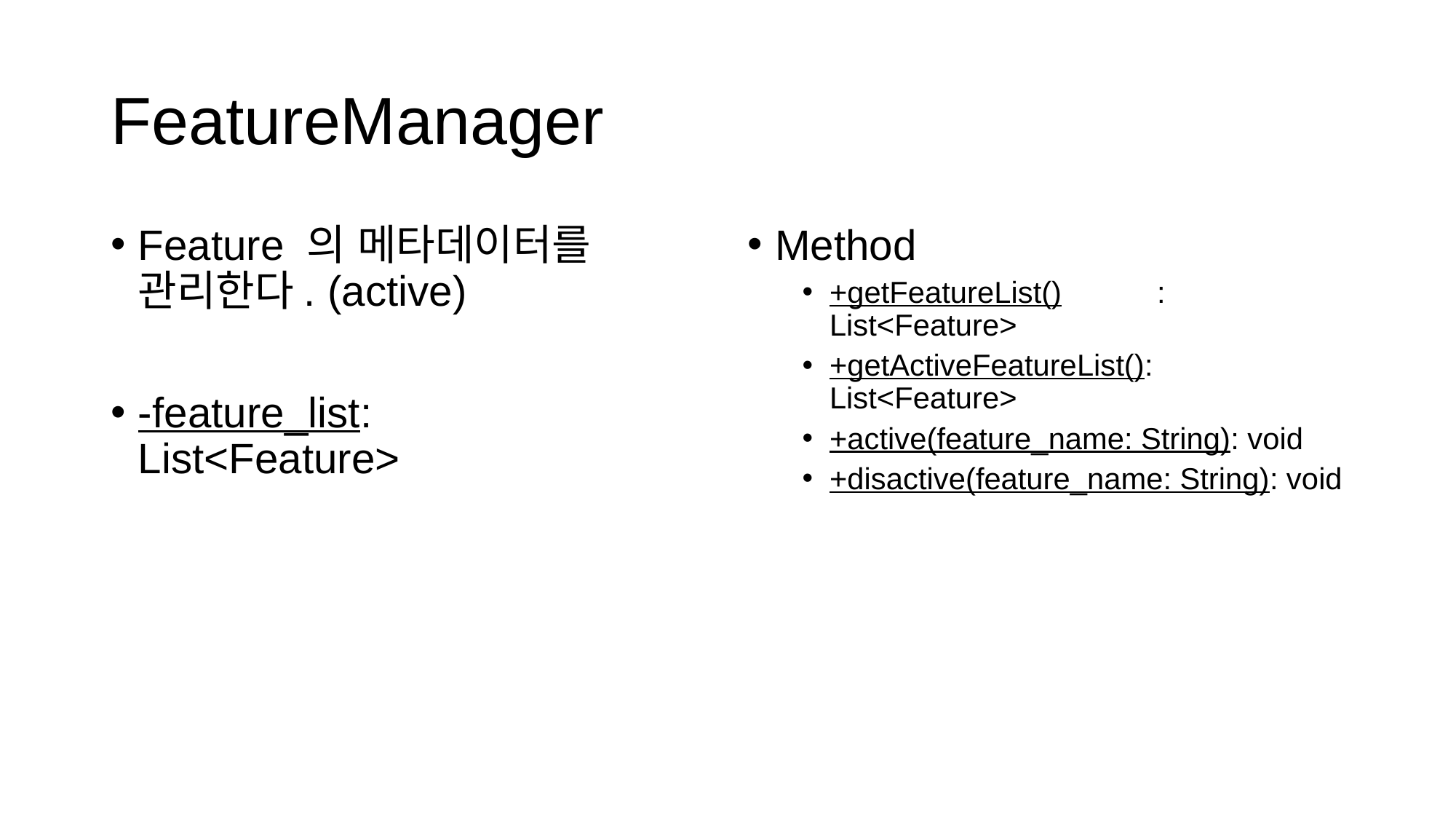

# FeatureManager
Feature 의 메타데이터를 관리한다. (active)

-feature_list:	List<Feature>
Method
+getFeatureList()	: List<Feature>
+getActiveFeatureList(): List<Feature>
+active(feature_name: String): void
+disactive(feature_name: String): void